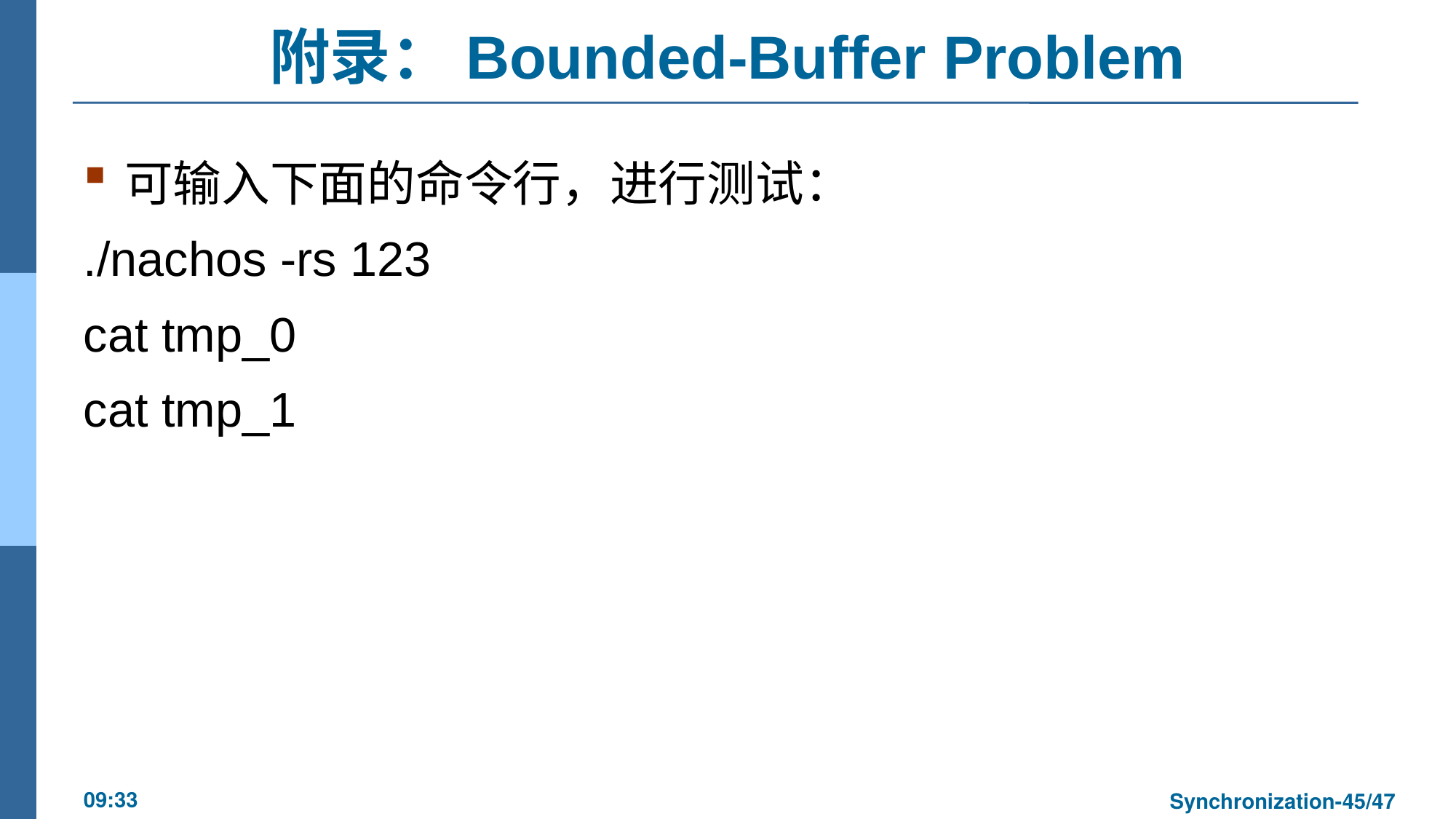

# 附录：Bounded-Buffer Problem
可输入下面的命令行，进行测试：
./nachos -rs 123
cat tmp_0
cat tmp_1